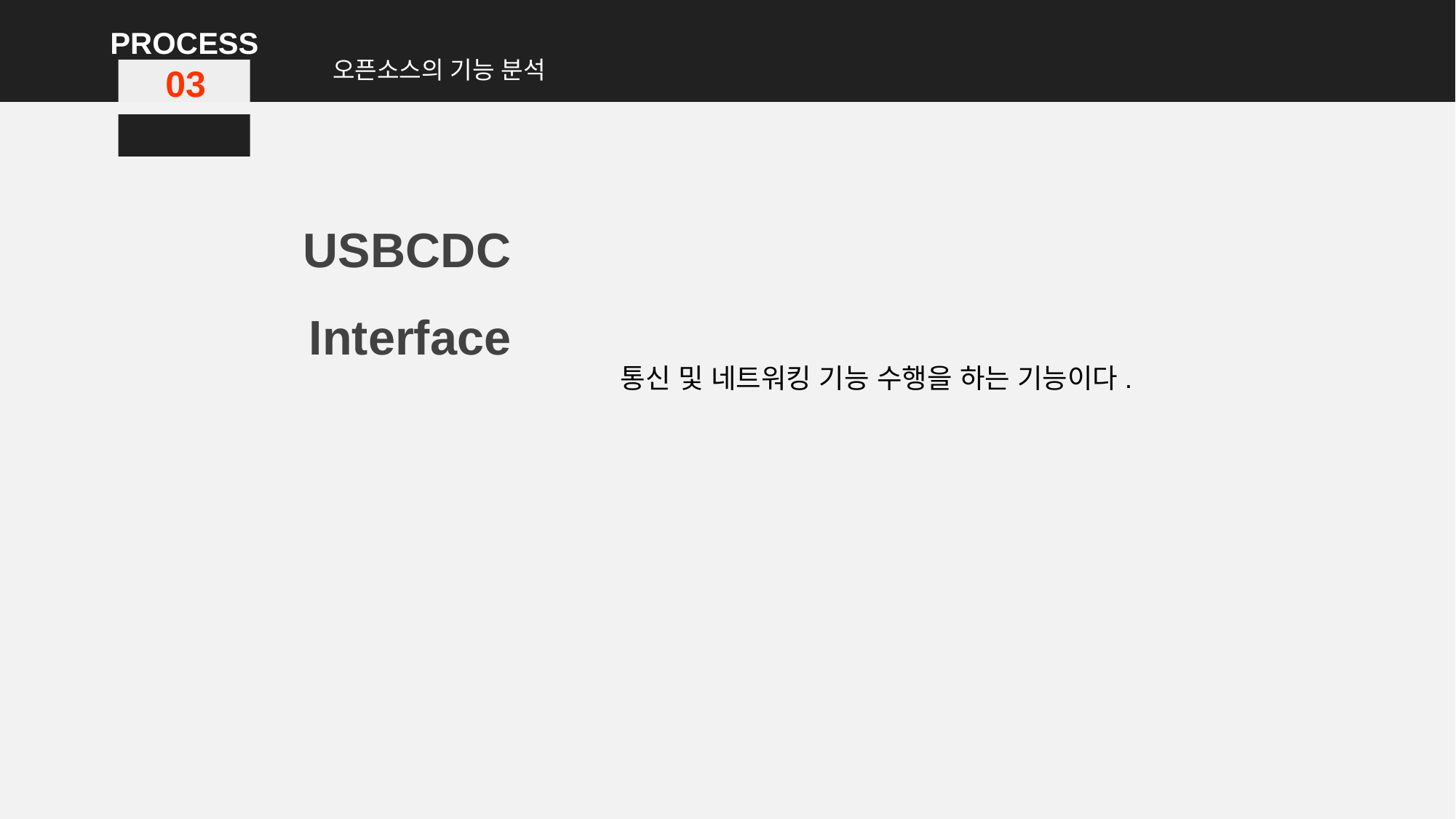

PROCESS
오픈소스의 기능 분석
03

USBCDC Interface
통신 및 네트워킹 기능 수행을 하는 기능이다.